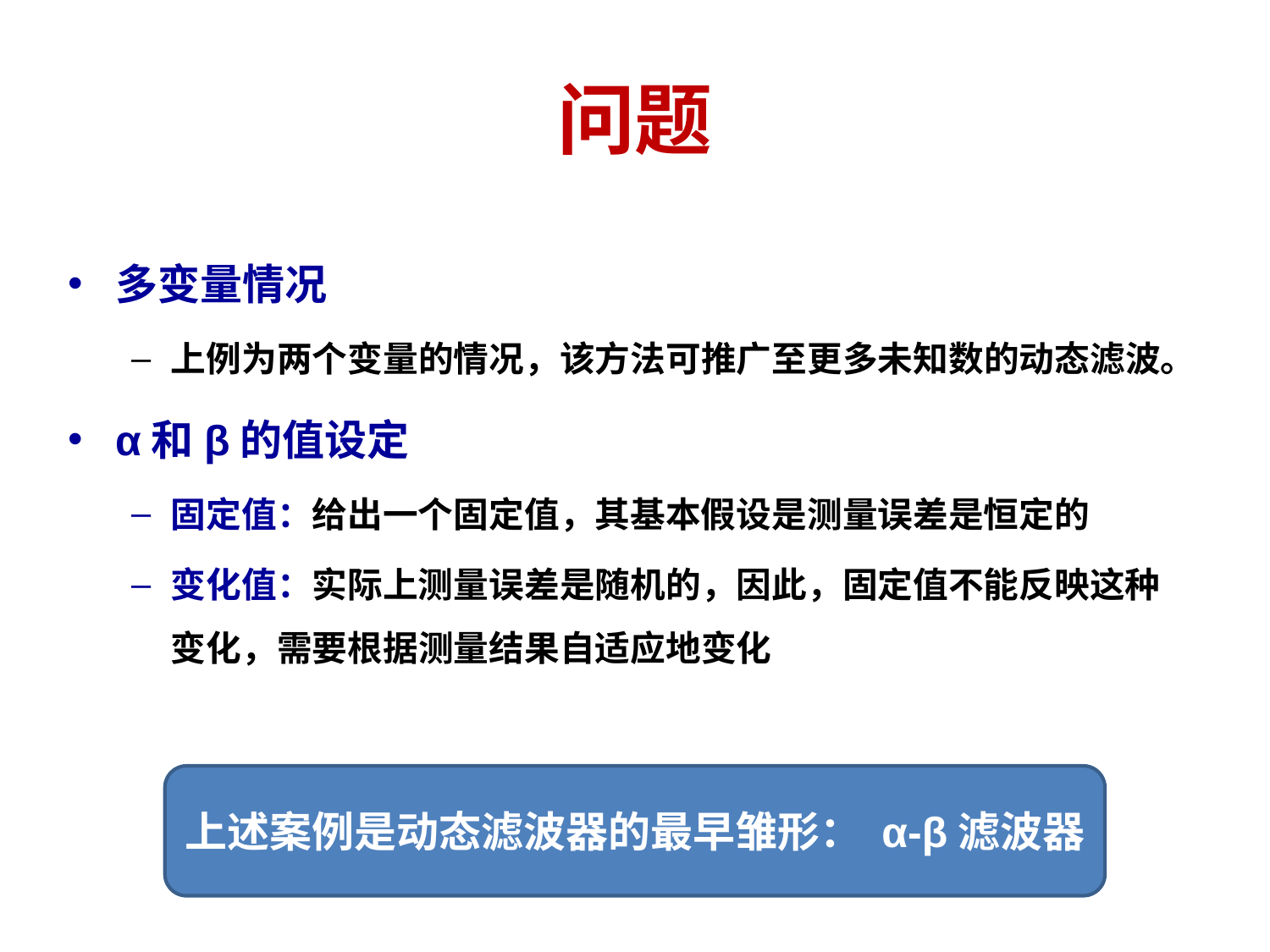

# 问题
多变量情况
上例为两个变量的情况，该方法可推广至更多未知数的动态滤波。
α和β的值设定
固定值：给出一个固定值，其基本假设是测量误差是恒定的
变化值：实际上测量误差是随机的，因此，固定值不能反映这种变化，需要根据测量结果自适应地变化
上述案例是动态滤波器的最早雏形： α-β滤波器